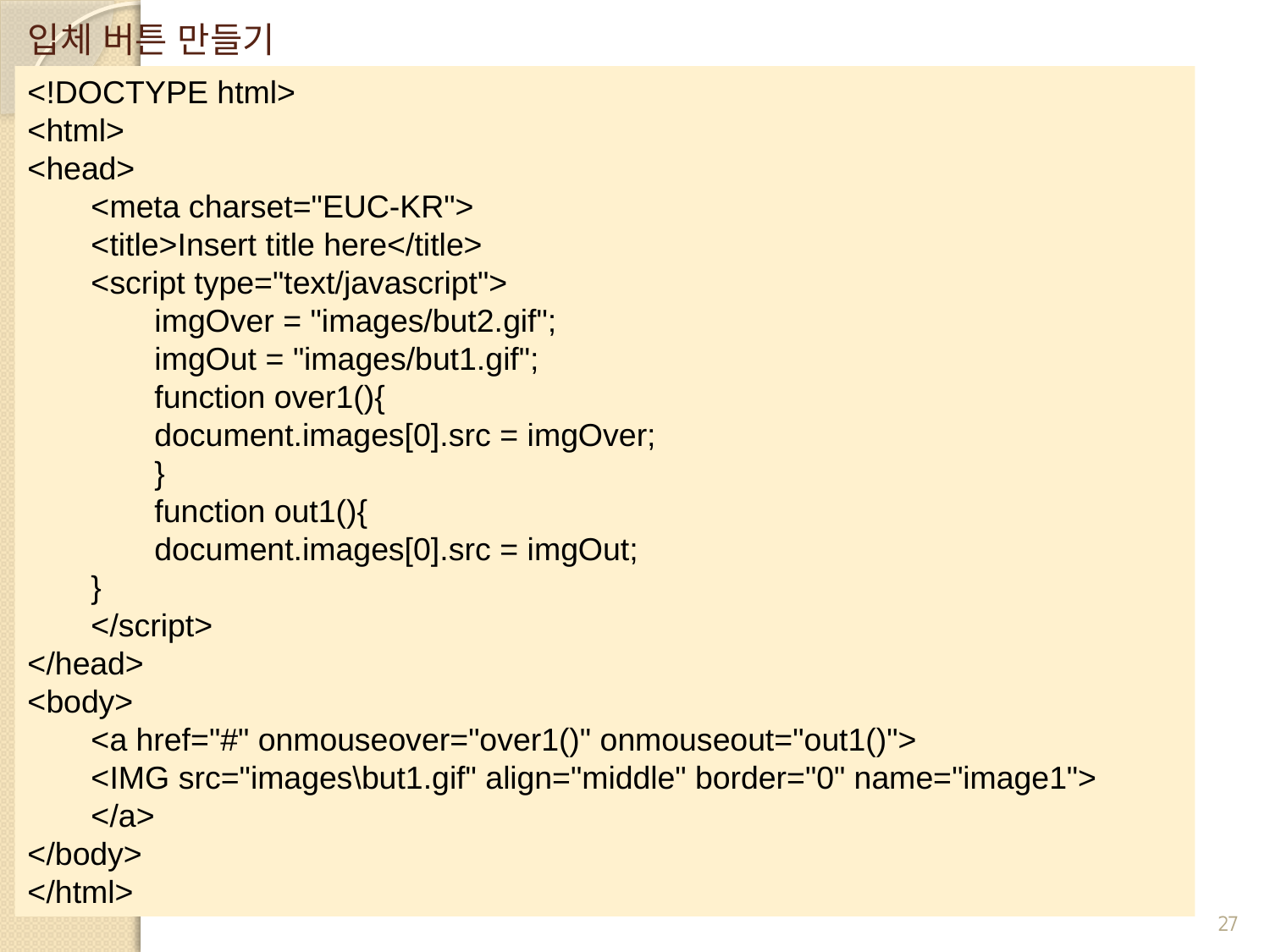

# 입체 버튼 만들기
<!DOCTYPE html>
<html>
<head>
<meta charset="EUC-KR">
<title>Insert title here</title>
<script type="text/javascript">
imgOver = "images/but2.gif";
imgOut = "images/but1.gif";
function over1(){
document.images[0].src = imgOver;
}
function out1(){
document.images[0].src = imgOut;
}
</script>
</head>
<body>
<a href="#" onmouseover="over1()" onmouseout="out1()">
<IMG src="images\but1.gif" align="middle" border="0" name="image1">
</a>
</body>
</html>
27